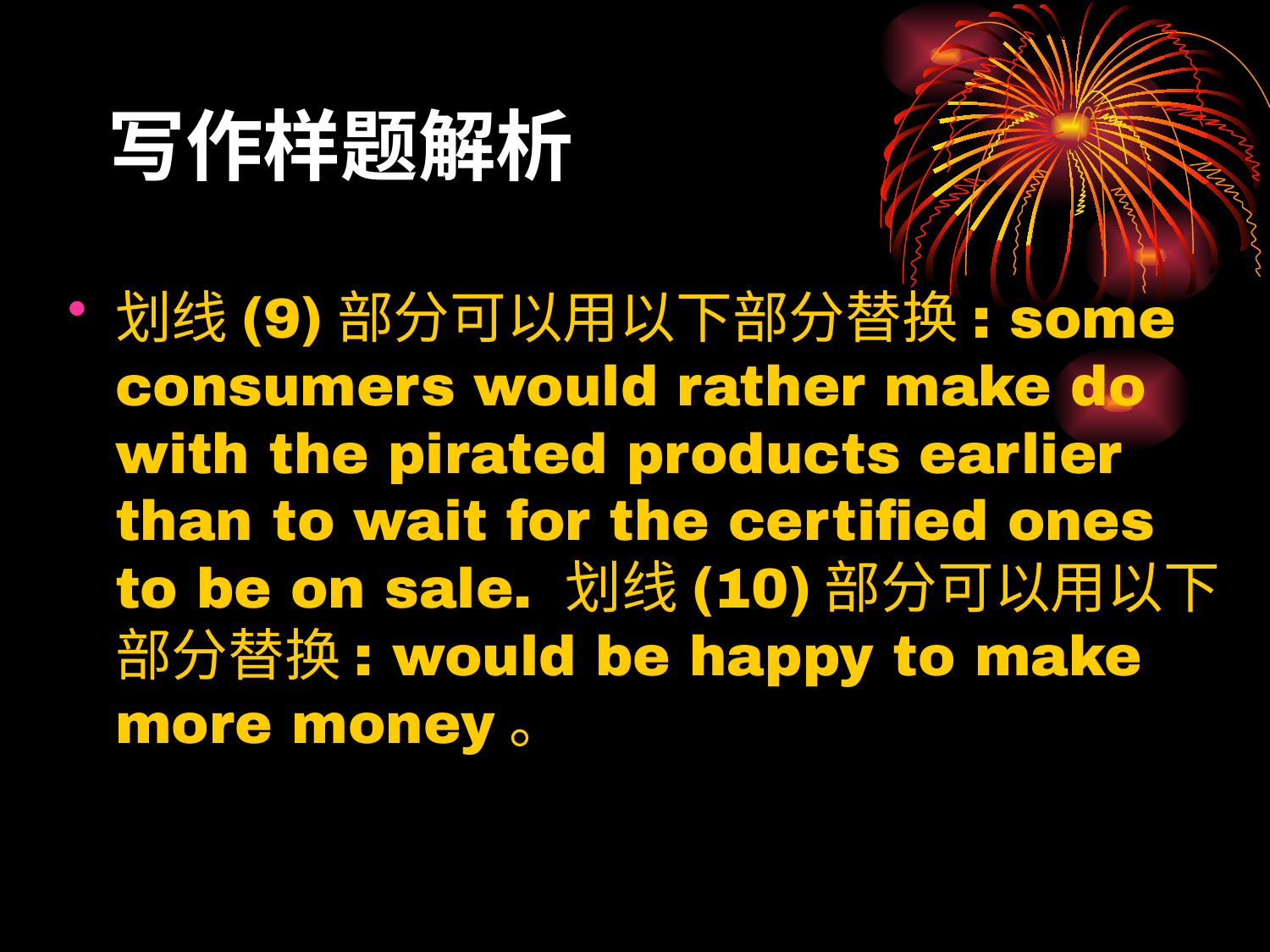

# 写作样题解析
划线(9)部分可以用以下部分替换: some consumers would rather make do with the pirated products earlier than to wait for the certified ones to be on sale. 划线(10)部分可以用以下部分替换: would be happy to make more money。